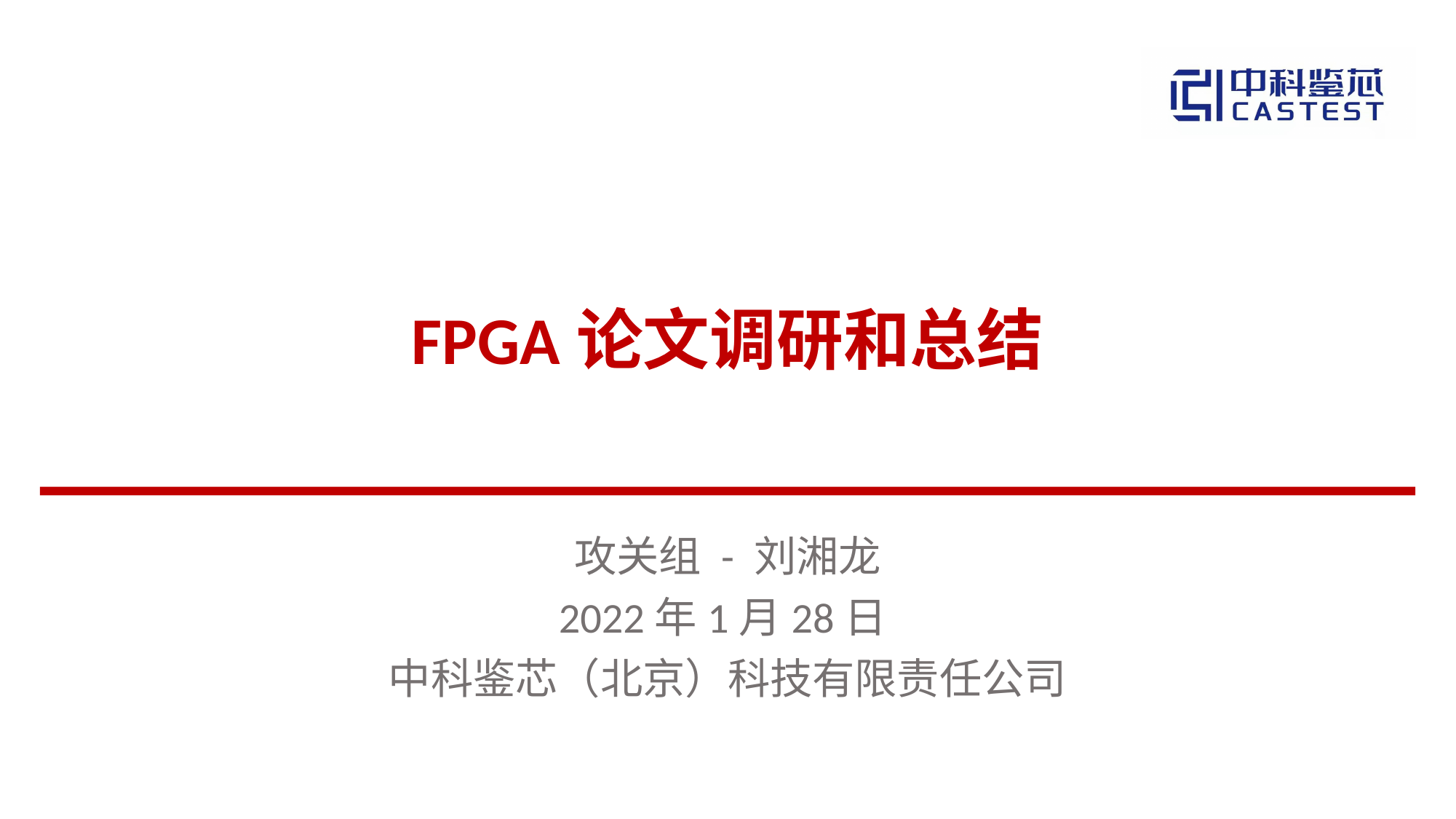

# FPGA论文调研和总结
攻关组 - 刘湘龙
2022年1月28日
中科鉴芯（北京）科技有限责任公司